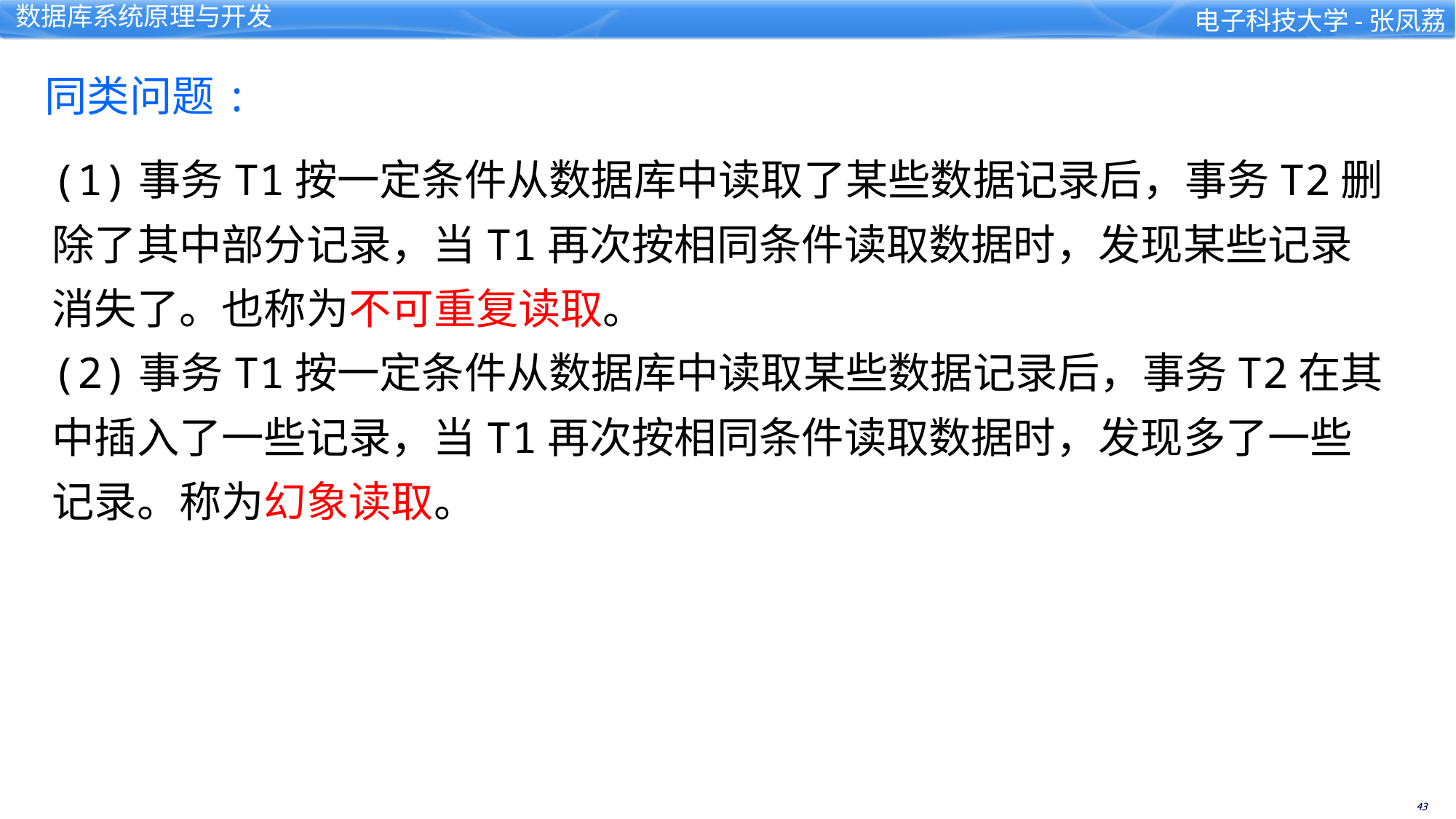

同类问题:
(1)事务T1按一定条件从数据库中读取了某些数据记录后，事务T2删除了其中部分记录，当T1再次按相同条件读取数据时，发现某些记录消失了。也称为不可重复读取。
(2)事务T1按一定条件从数据库中读取某些数据记录后，事务T2在其中插入了一些记录，当T1再次按相同条件读取数据时，发现多了一些记录。称为幻象读取。